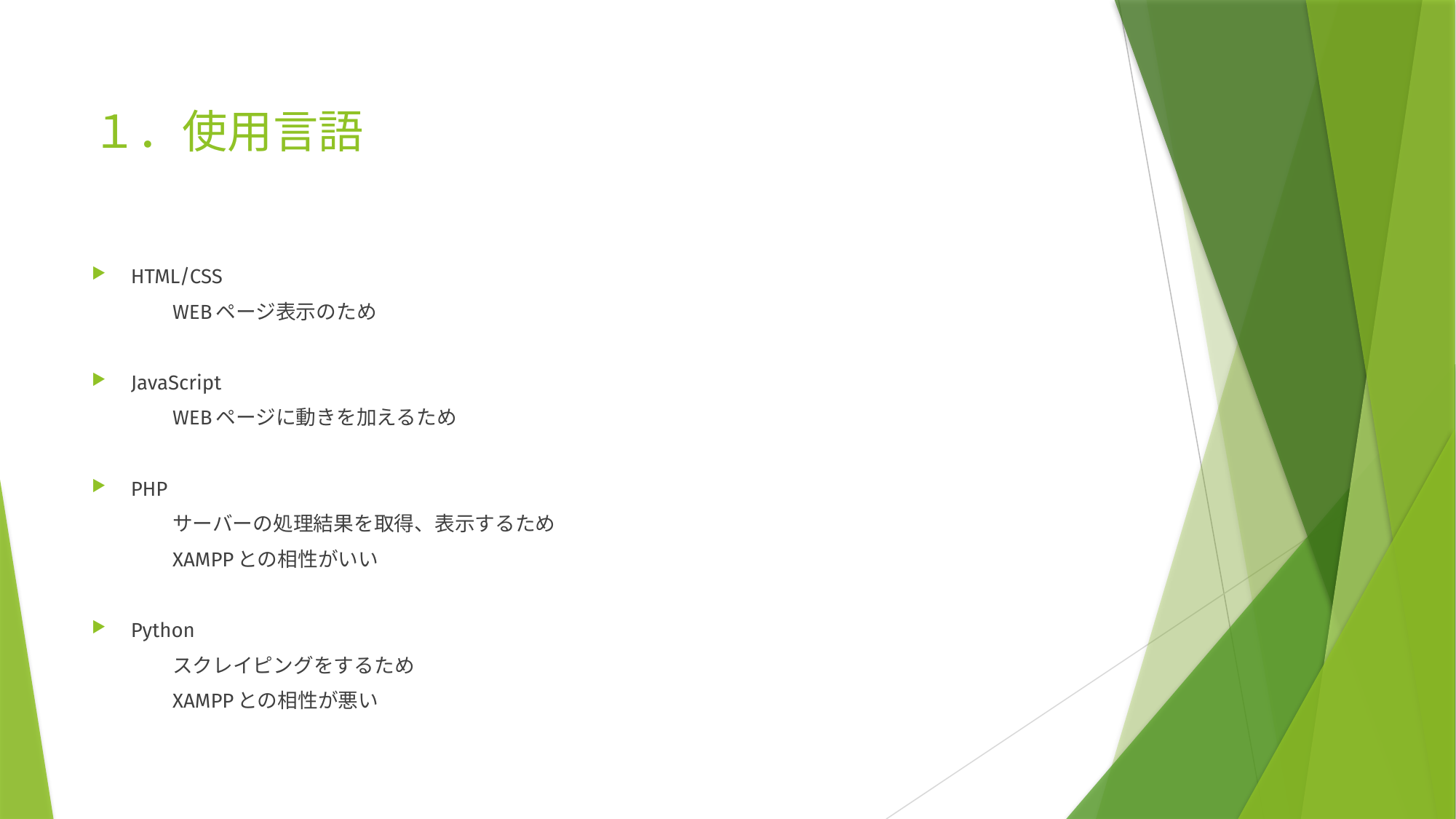

# １．使用言語
HTML/CSS
	WEBページ表示のため

JavaScript
	WEBページに動きを加えるため

PHP
	サーバーの処理結果を取得、表示するため
	XAMPPとの相性がいい

Python
	スクレイピングをするため
	XAMPPとの相性が悪い